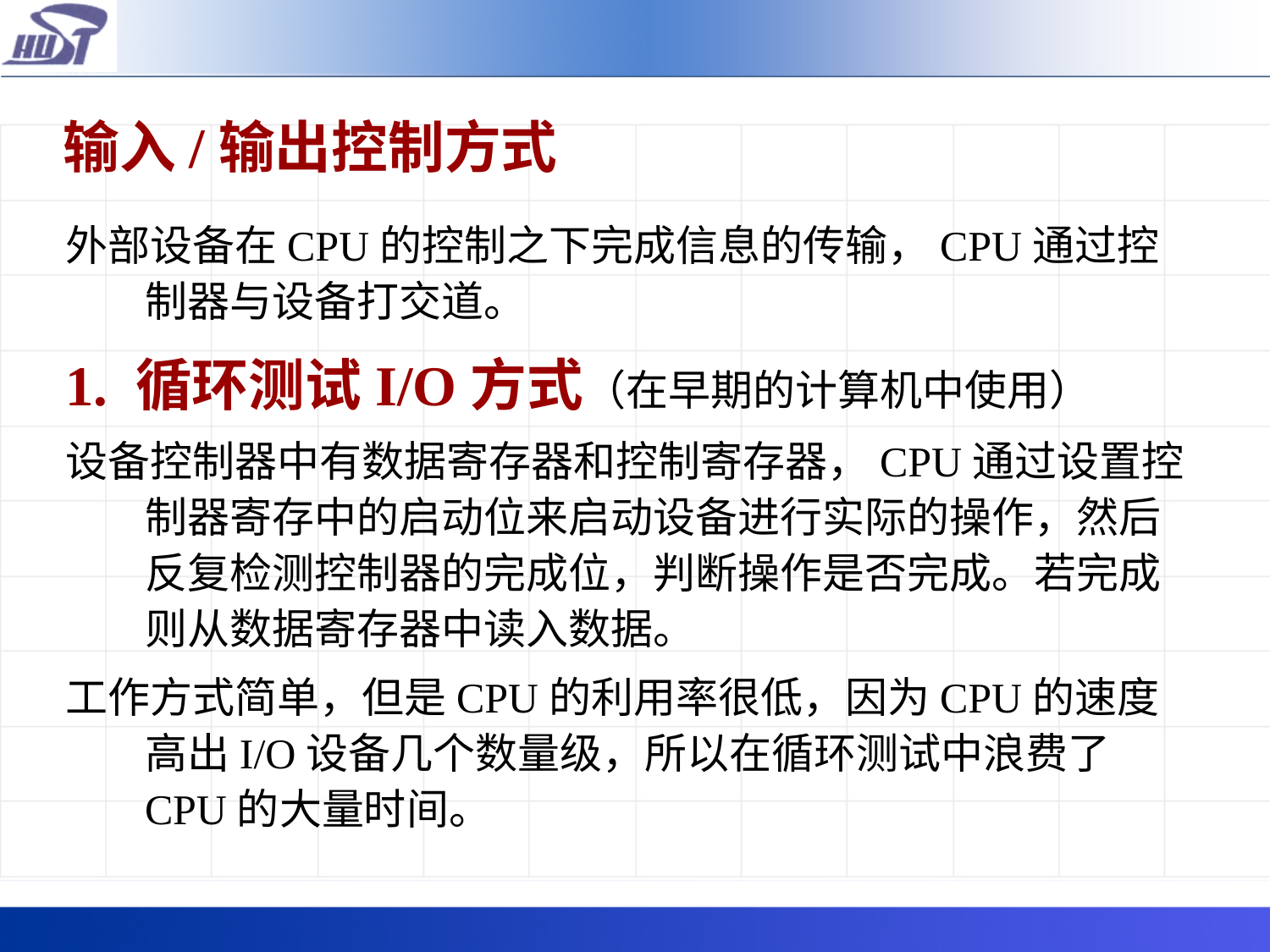

# 输入/输出控制方式
外部设备在CPU的控制之下完成信息的传输，CPU通过控制器与设备打交道。
1. 循环测试I/O方式（在早期的计算机中使用）
设备控制器中有数据寄存器和控制寄存器，CPU通过设置控制器寄存中的启动位来启动设备进行实际的操作，然后反复检测控制器的完成位，判断操作是否完成。若完成则从数据寄存器中读入数据。
工作方式简单，但是CPU的利用率很低，因为CPU的速度高出I/O设备几个数量级，所以在循环测试中浪费了CPU的大量时间。